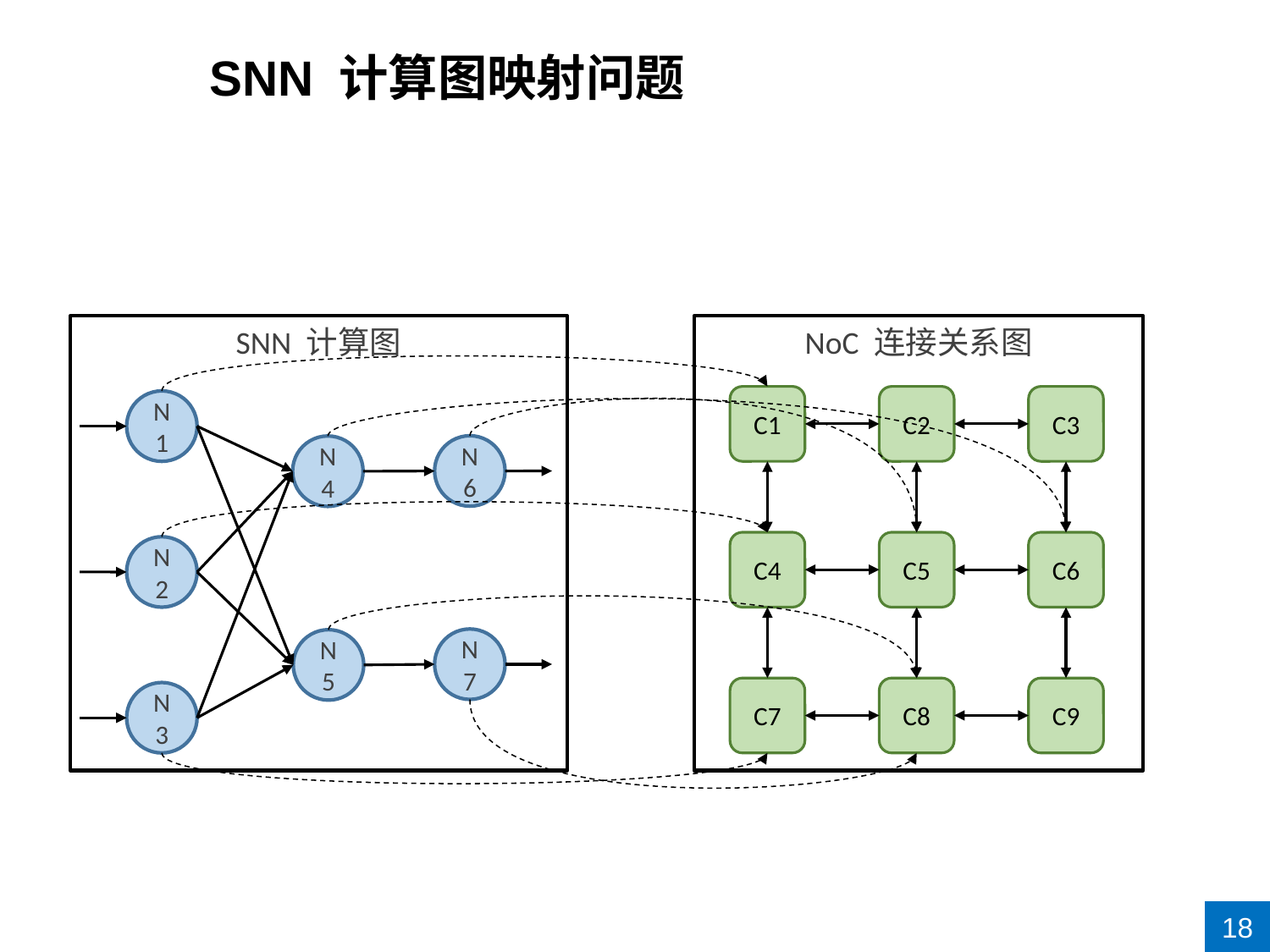

# SNN 计算图映射问题
SNN 计算图
NoC 连接关系图
C1
C2
C3
C4
C5
C6
C7
C8
C9
N1
N6
N4
N2
N7
N5
N3
18